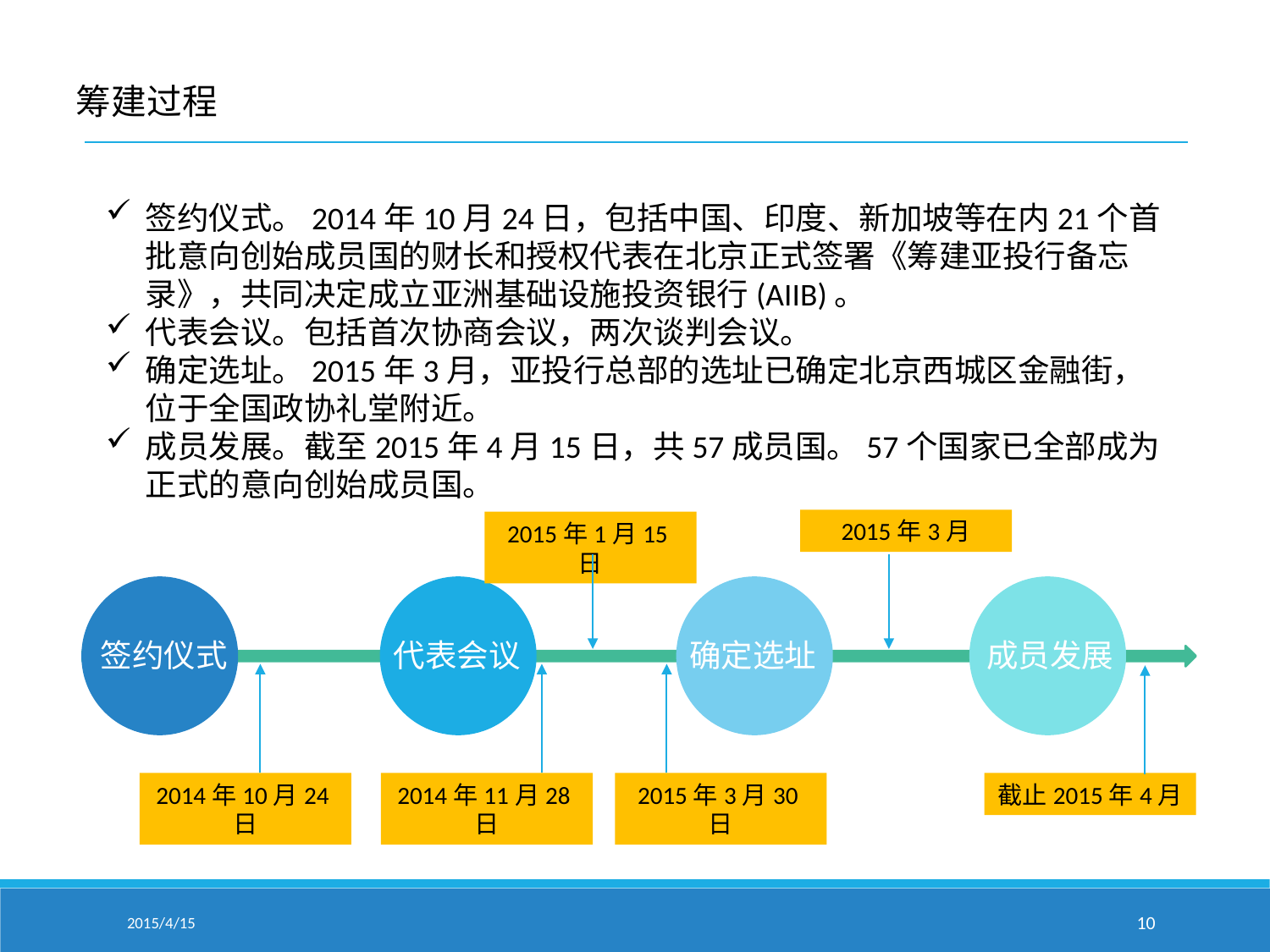

筹建过程
签约仪式。2014年10月24日，包括中国、印度、新加坡等在内21个首批意向创始成员国的财长和授权代表在北京正式签署《筹建亚投行备忘录》，共同决定成立亚洲基础设施投资银行(AIIB)。
代表会议。包括首次协商会议，两次谈判会议。
确定选址。2015年3月，亚投行总部的选址已确定北京西城区金融街，位于全国政协礼堂附近。
成员发展。截至2015年4月15日，共57成员国。57个国家已全部成为正式的意向创始成员国。
2015年3月
2015年1月15日

签约仪式
代表会议
确定选址
成员发展

2015年3月30日
截止2015年4月
2014年11月28日
2014年10月24日
2015/4/15
10